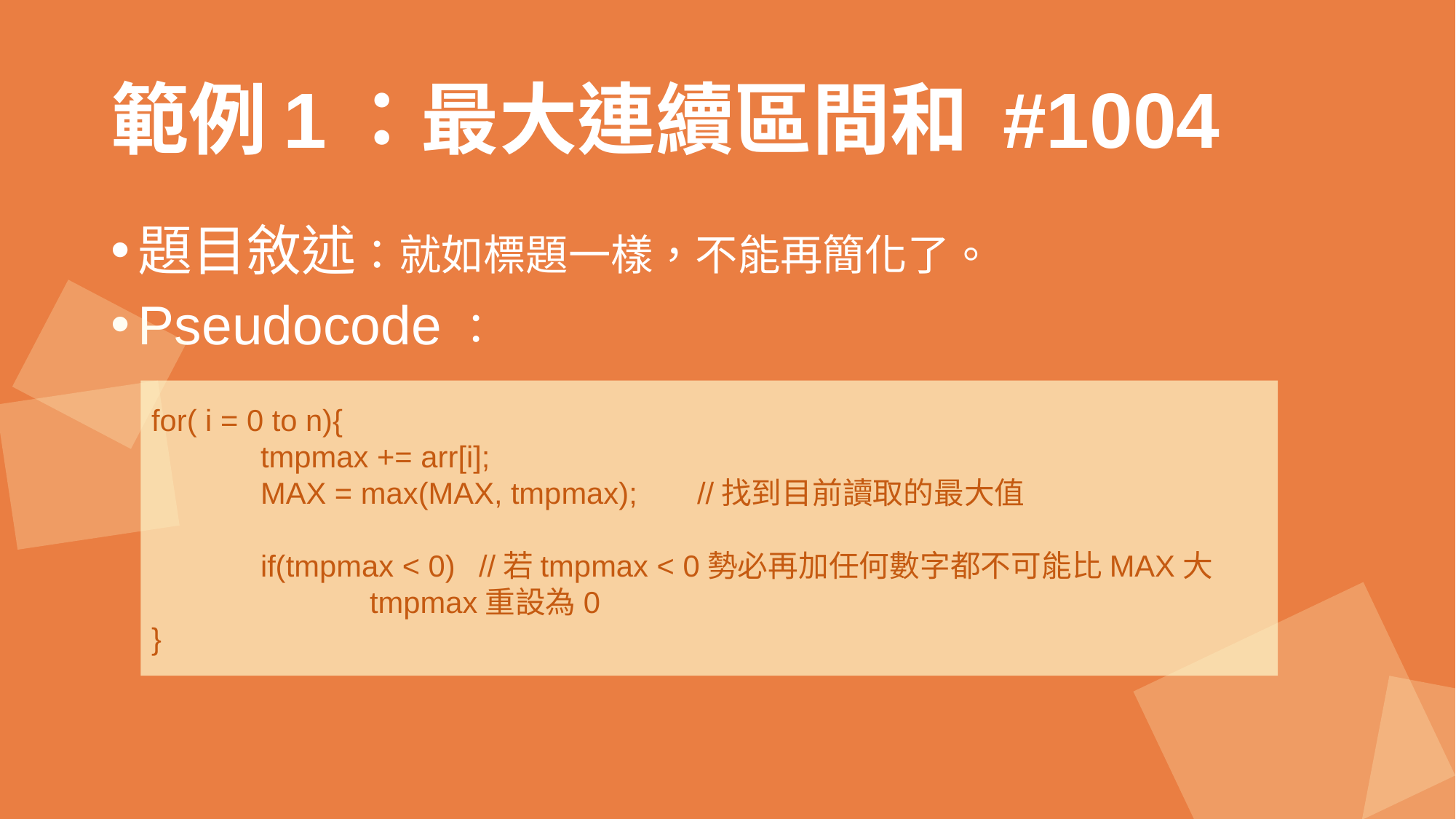

# 範例1：最大連續區間和 #1004
題目敘述：就如標題一樣，不能再簡化了。
Pseudocode：

for( i = 0 to n){
	tmpmax += arr[i];
	MAX = max(MAX, tmpmax);	//找到目前讀取的最大值

	if(tmpmax < 0)	//若tmpmax < 0勢必再加任何數字都不可能比MAX大
		tmpmax重設為0
}